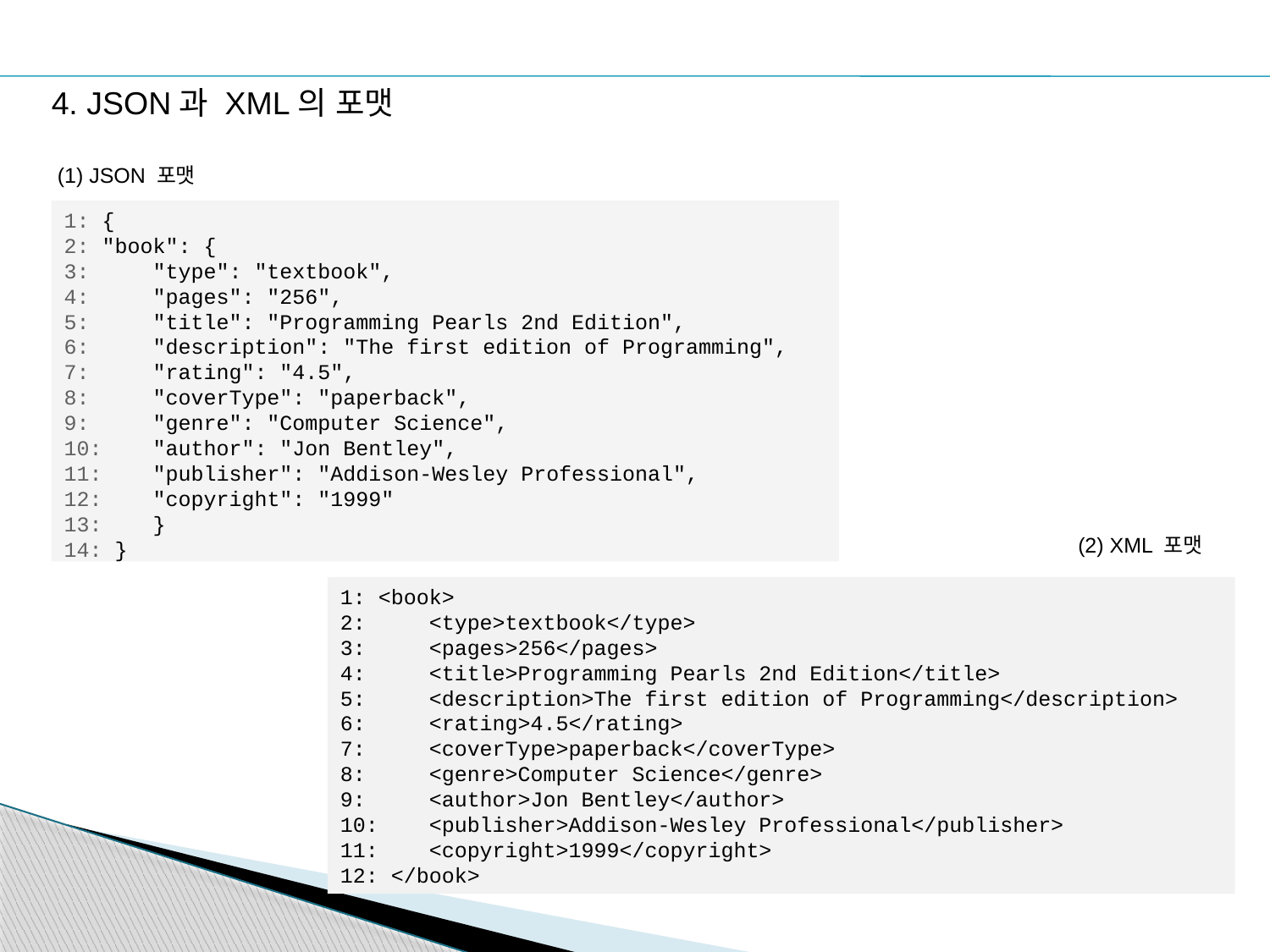

4. JSON과 XML의 포맷
(1) JSON 포맷
1: {
2: "book": {
3:     "type": "textbook",
4:     "pages": "256",
5:     "title": "Programming Pearls 2nd Edition",
6:     "description": "The first edition of Programming",
7:     "rating": "4.5",
8:     "coverType": "paperback",
9:     "genre": "Computer Science",
10:    "author": "Jon Bentley",
11:    "publisher": "Addison-Wesley Professional",
12:    "copyright": "1999"
13:    }
14: }
(2) XML 포맷
1: <book>
2:     <type>textbook</type>
3:     <pages>256</pages>
4:     <title>Programming Pearls 2nd Edition</title>
5:     <description>The first edition of Programming</description>
6:     <rating>4.5</rating>
7:     <coverType>paperback</coverType>
8:     <genre>Computer Science</genre>
9:     <author>Jon Bentley</author>
10:    <publisher>Addison-Wesley Professional</publisher>
11:    <copyright>1999</copyright>
12: </book>